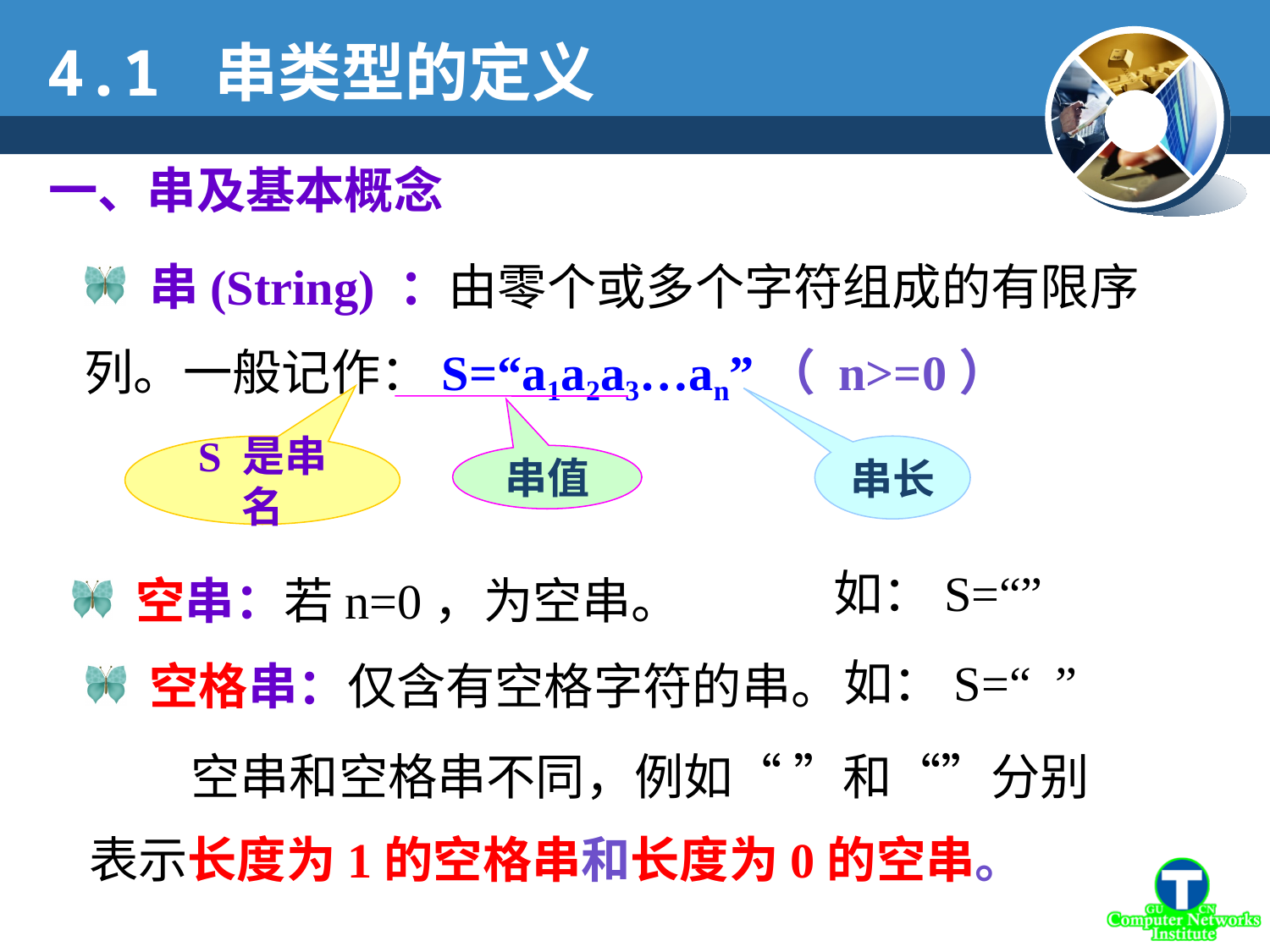

4.1 串类型的定义
一、串及基本概念
 串(String) ：由零个或多个字符组成的有限序列。一般记作：S=“a1a2a3…an”（ n>=0）

串值
S 是串名
串长
如：S=“”
 空串：若n=0，为空串。
如：S=“  ”
 空格串：仅含有空格字符的串。
        空串和空格串不同，例如“ ”和“”分别表示长度为1的空格串和长度为0的空串。